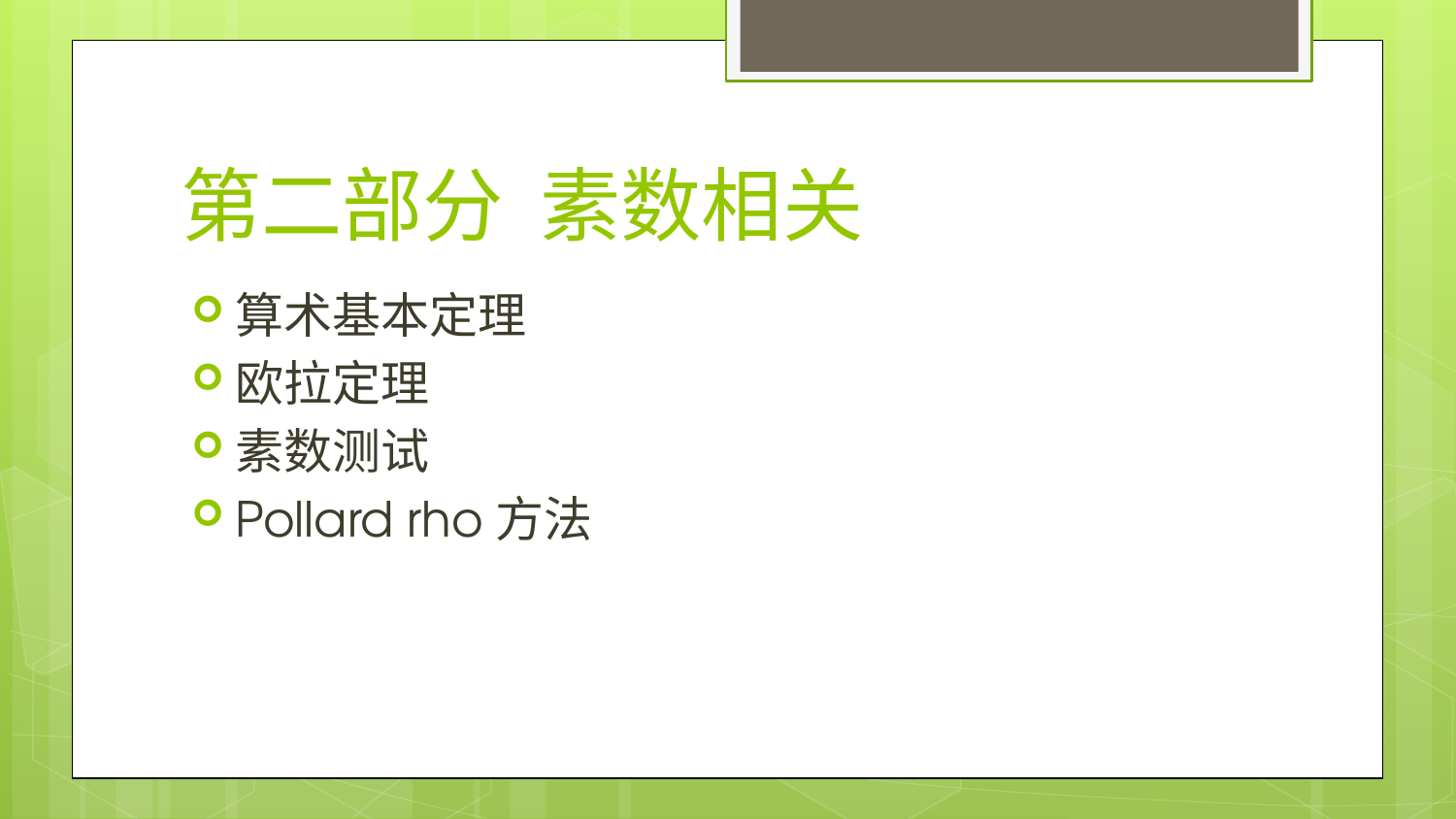

# 第二部分  素数相关
算术基本定理
欧拉定理
素数测试
Pollard rho方法